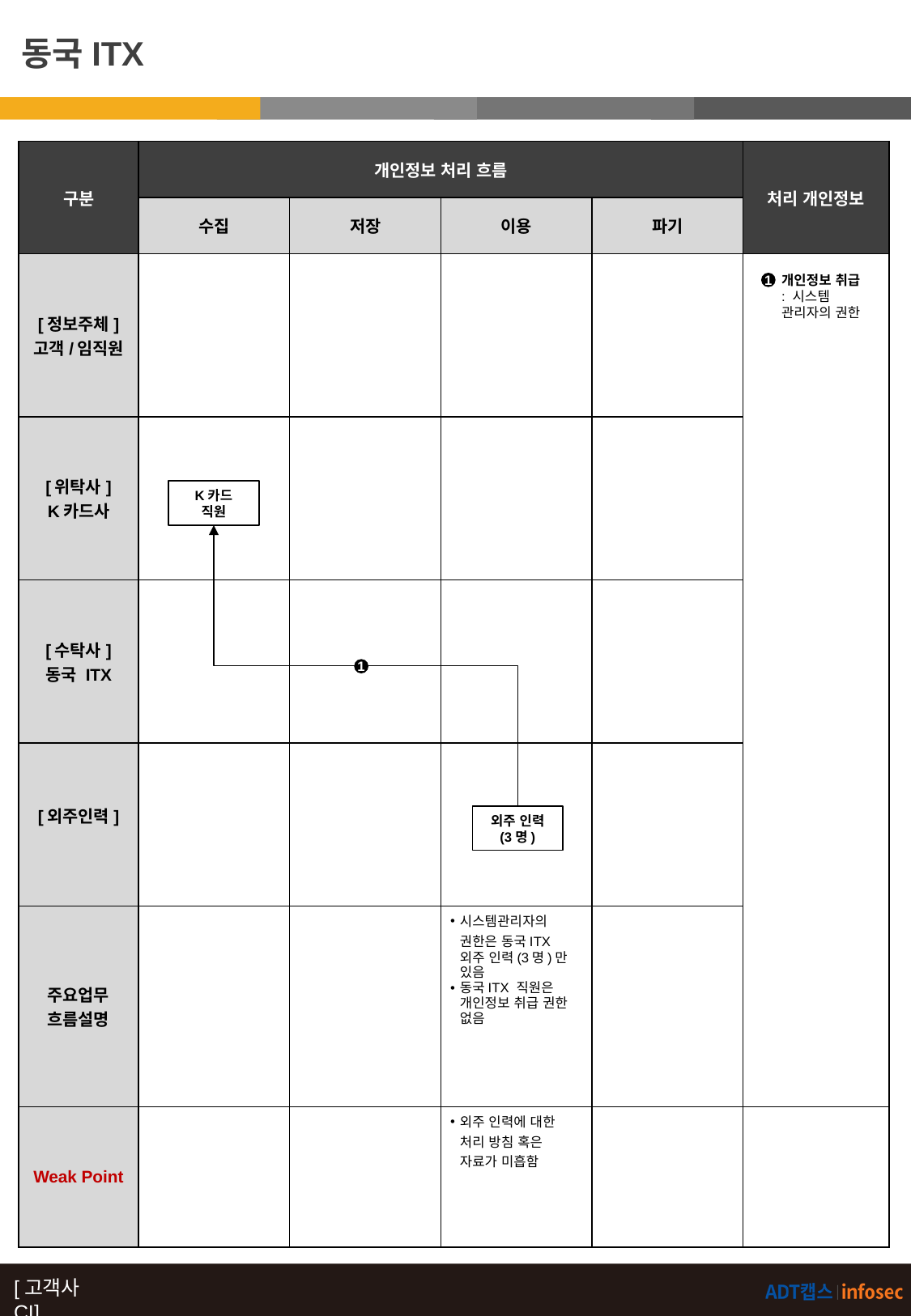

동국ITX
| 구분 | 개인정보 처리 흐름 |  |  |  | 처리 개인정보 |
| --- | --- | --- | --- | --- | --- |
|  | 수집 | 저장 | 이용 | 파기 |  |
| [정보주체] 고객/임직원 |  |  |  |  | 1 |
| [위탁사] K카드사 |  |  |  |  |  |
| [수탁사] 동국 ITX |  |  |  |  |  |
| [외주인력] |  |  |  |  |  |
| 주요업무 흐름설명 |  |  | 시스템관리자의 권한은 동국ITX 외주 인력(3명)만 있음 동국ITX 직원은 개인정보 취급 권한 없음 |  |  |
| Weak Point |  |  | 외주 인력에 대한 처리 방침 혹은 자료가 미흡함 |  |  |
개인정보 취급
: 시스템 관리자의 권한
1
개인정보 수집
1
: 녹취정보
이름,연락처,주소,
주민등록번호,
카드번호

고객
1
K카드
직원
1
외주 인력
(3명)